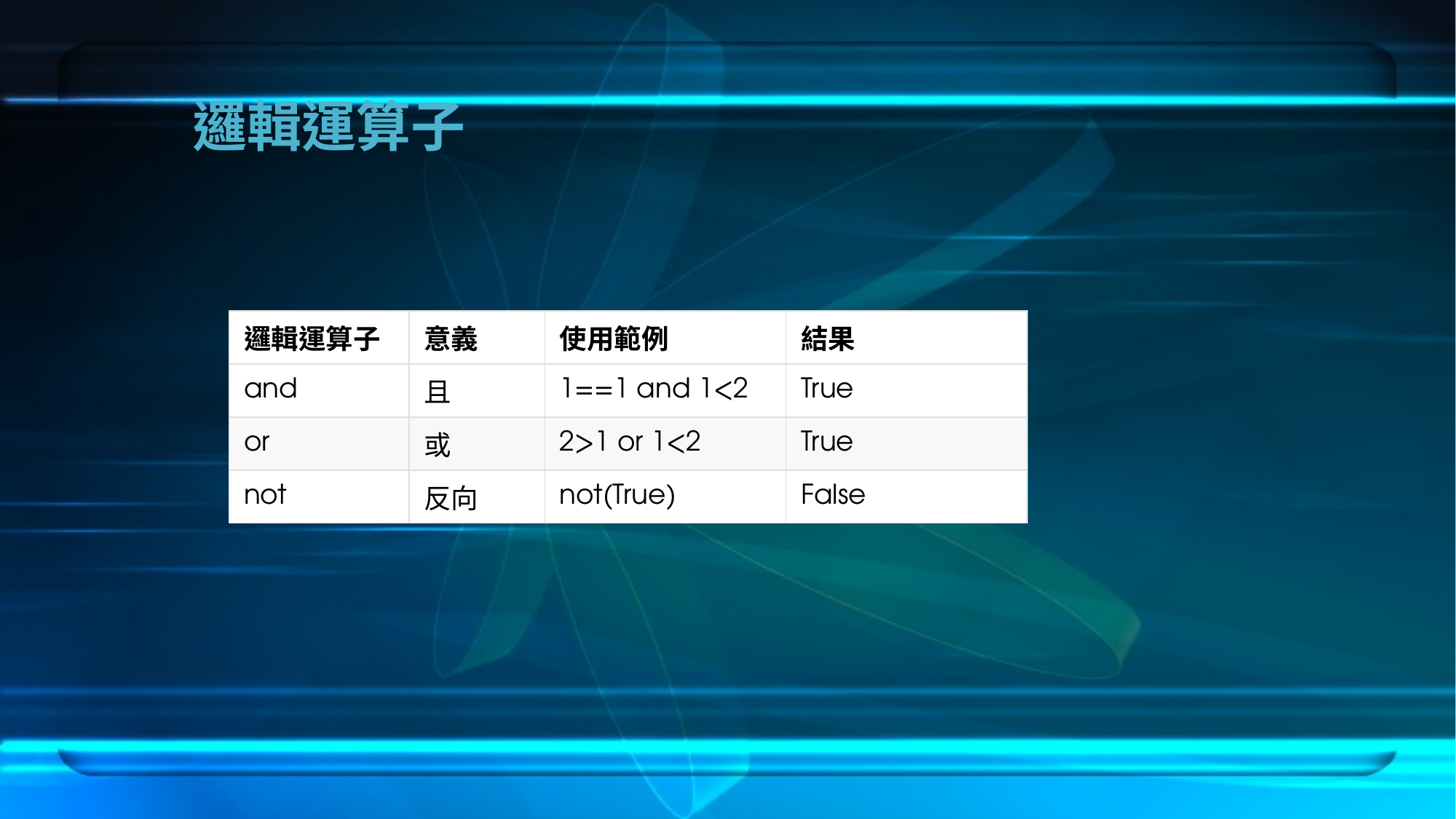

# 邏輯運算子

| 邏輯運算子 | 意義 | 使用範例 | 結果 |
| --- | --- | --- | --- |
| and | 且 | 1==1 and 1<2 | True |
| or | 或 | 2>1 or 1<2 | True |
| not | 反向 | not(True) | False |